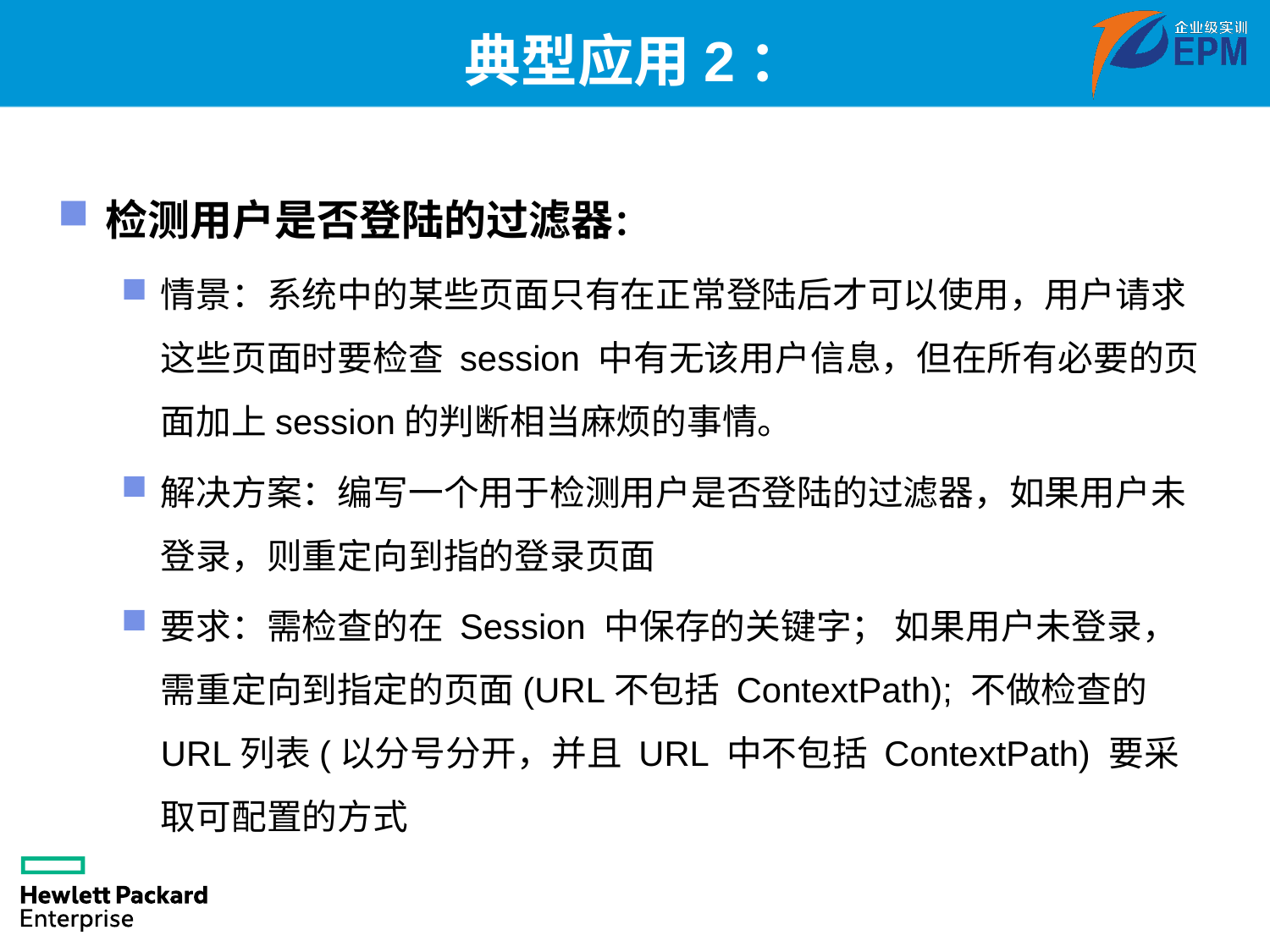

# 典型应用2：
检测用户是否登陆的过滤器：
情景：系统中的某些页面只有在正常登陆后才可以使用，用户请求这些页面时要检查 session 中有无该用户信息，但在所有必要的页面加上session的判断相当麻烦的事情。
解决方案：编写一个用于检测用户是否登陆的过滤器，如果用户未登录，则重定向到指的登录页面
要求：需检查的在 Session 中保存的关键字； 如果用户未登录，需重定向到指定的页面(URL不包括 ContextPath); 不做检查的URL列表(以分号分开，并且 URL 中不包括 ContextPath) 要采取可配置的方式